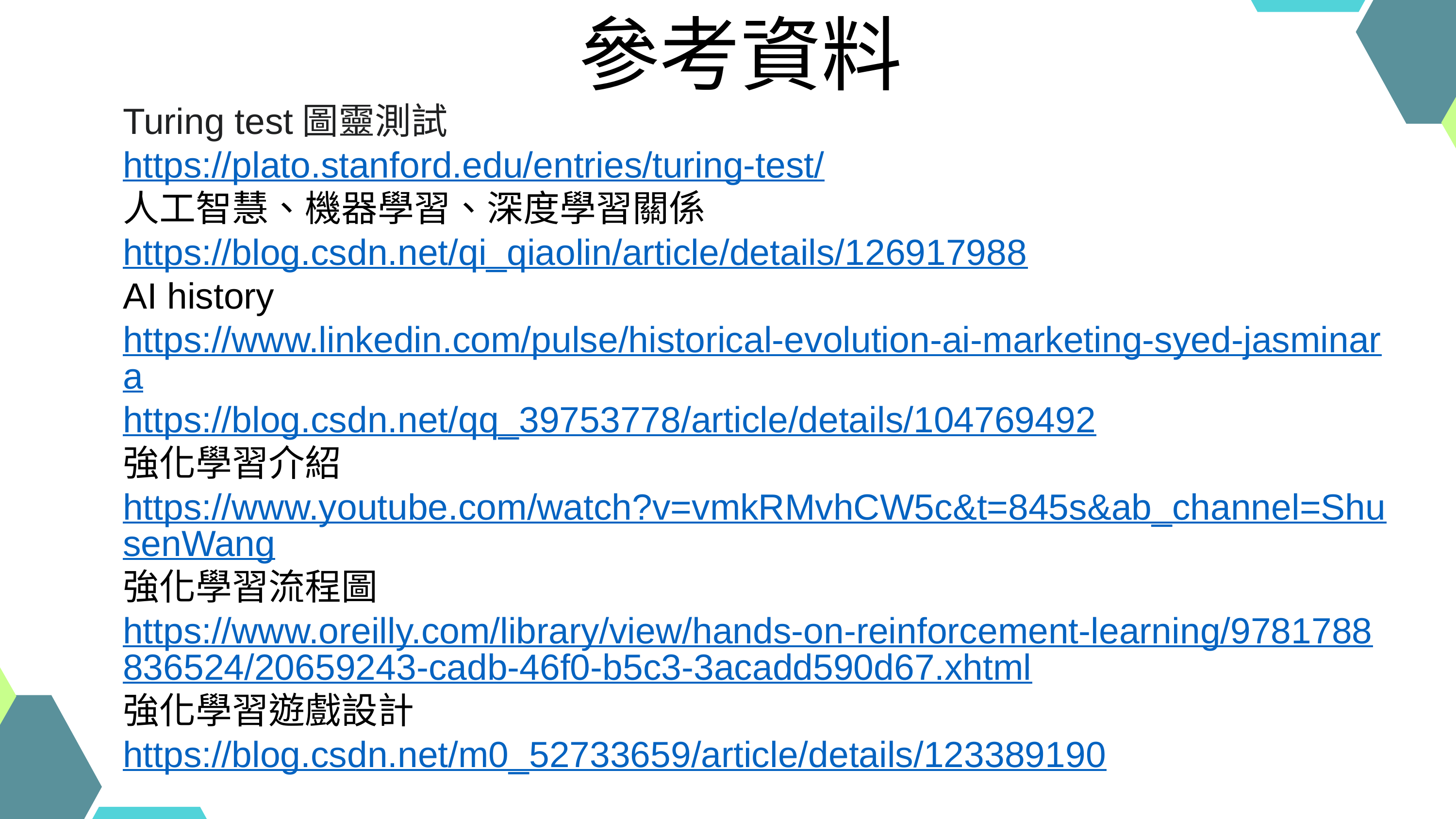

參考資料

Turing test圖靈測試
https://plato.stanford.edu/entries/turing-test/
人工智慧、機器學習、深度學習關係
https://blog.csdn.net/qi_qiaolin/article/details/126917988
AI history
https://www.linkedin.com/pulse/historical-evolution-ai-marketing-syed-jasminara
https://blog.csdn.net/qq_39753778/article/details/104769492
強化學習介紹
https://www.youtube.com/watch?v=vmkRMvhCW5c&t=845s&ab_channel=ShusenWang
強化學習流程圖
https://www.oreilly.com/library/view/hands-on-reinforcement-learning/9781788836524/20659243-cadb-46f0-b5c3-3acadd590d67.xhtml
強化學習遊戲設計
https://blog.csdn.net/m0_52733659/article/details/123389190